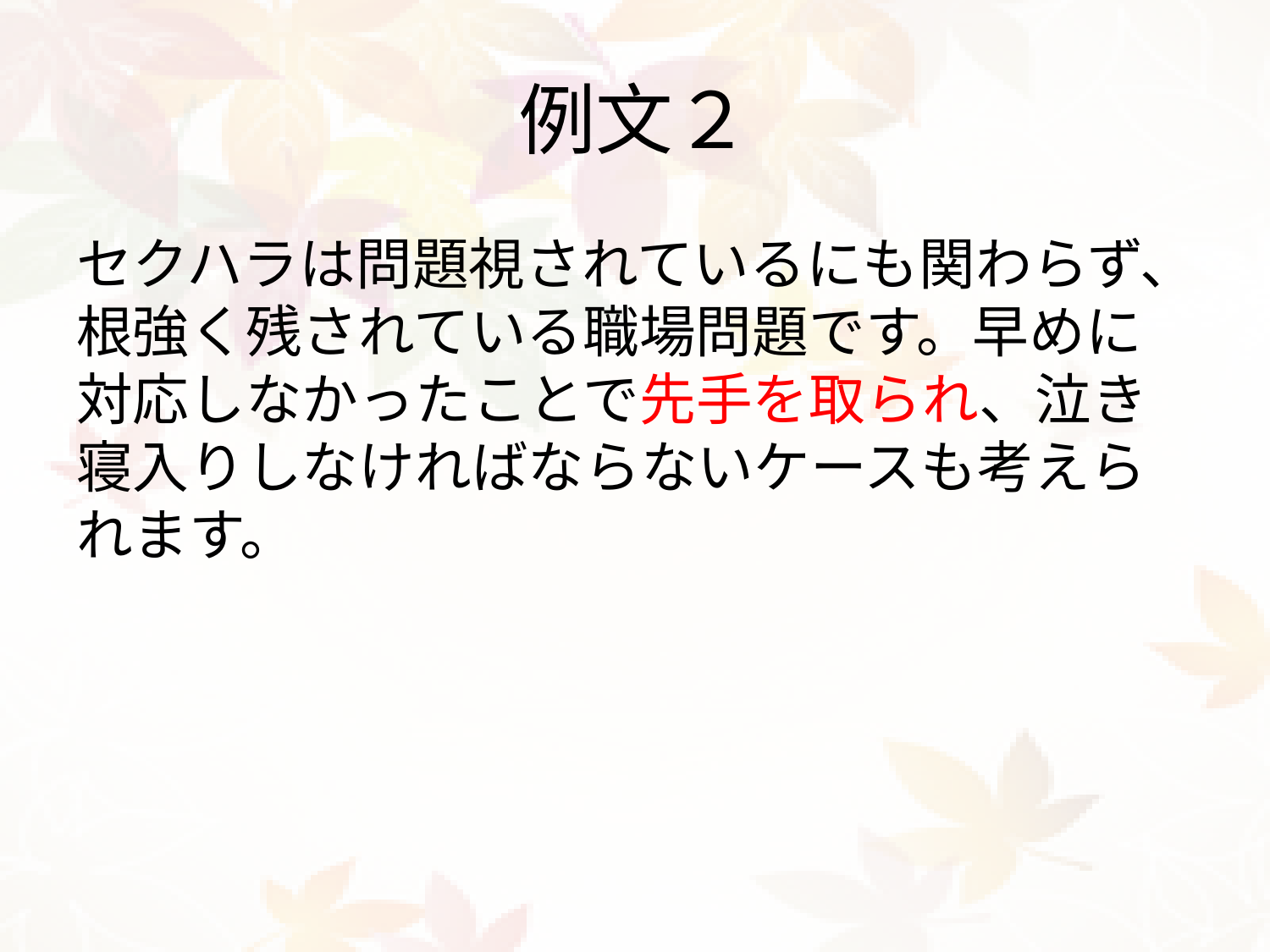

# 例文２
セクハラは問題視されているにも関わらず、根強く残されている職場問題です。早めに対応しなかったことで先手を取られ、泣き寝入りしなければならないケースも考えられます。